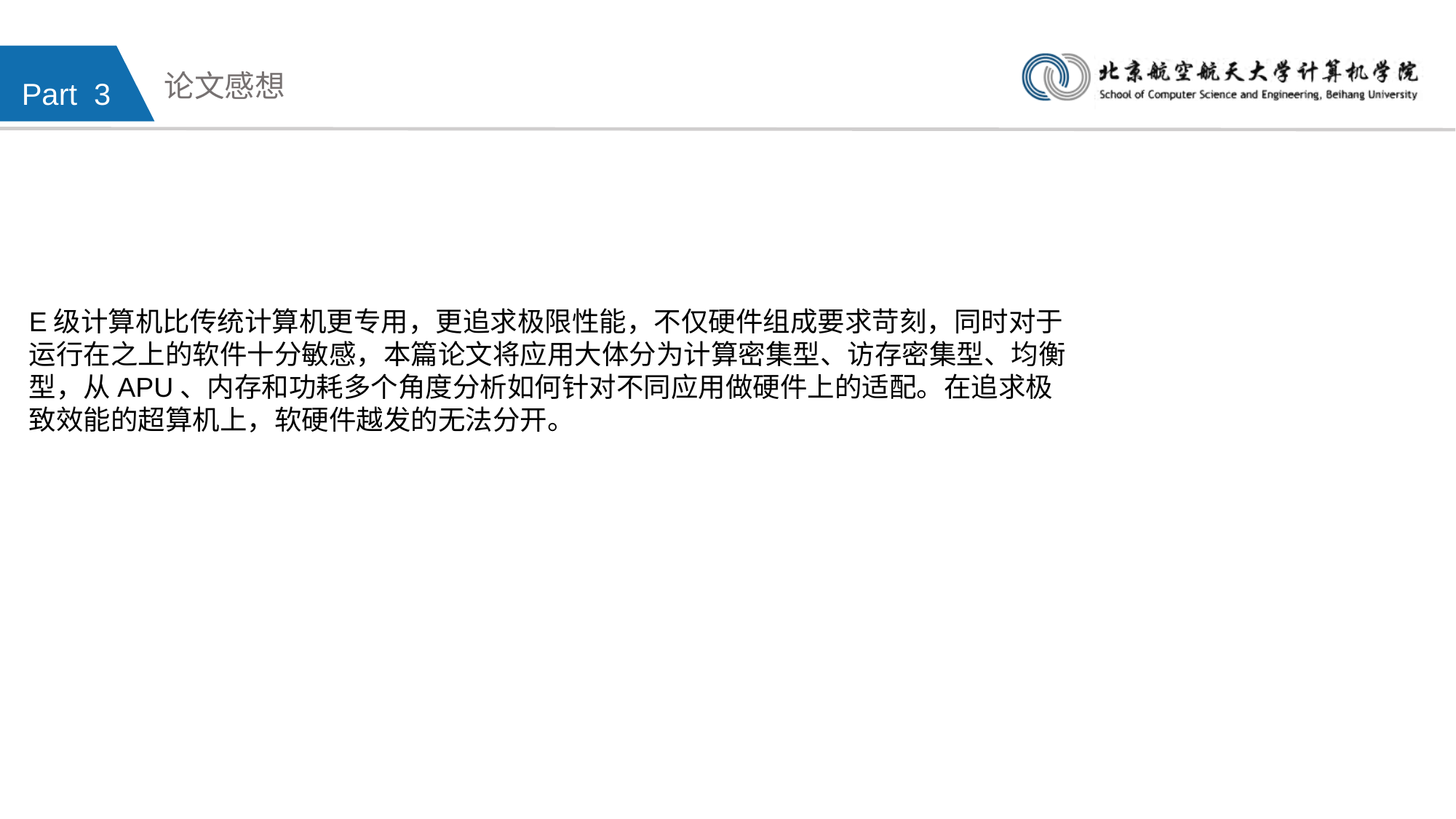

论文感想
Part  3
E级计算机比传统计算机更专用，更追求极限性能，不仅硬件组成要求苛刻，同时对于运行在之上的软件十分敏感，本篇论文将应用大体分为计算密集型、访存密集型、均衡型，从APU、内存和功耗多个角度分析如何针对不同应用做硬件上的适配。在追求极致效能的超算机上，软硬件越发的无法分开。